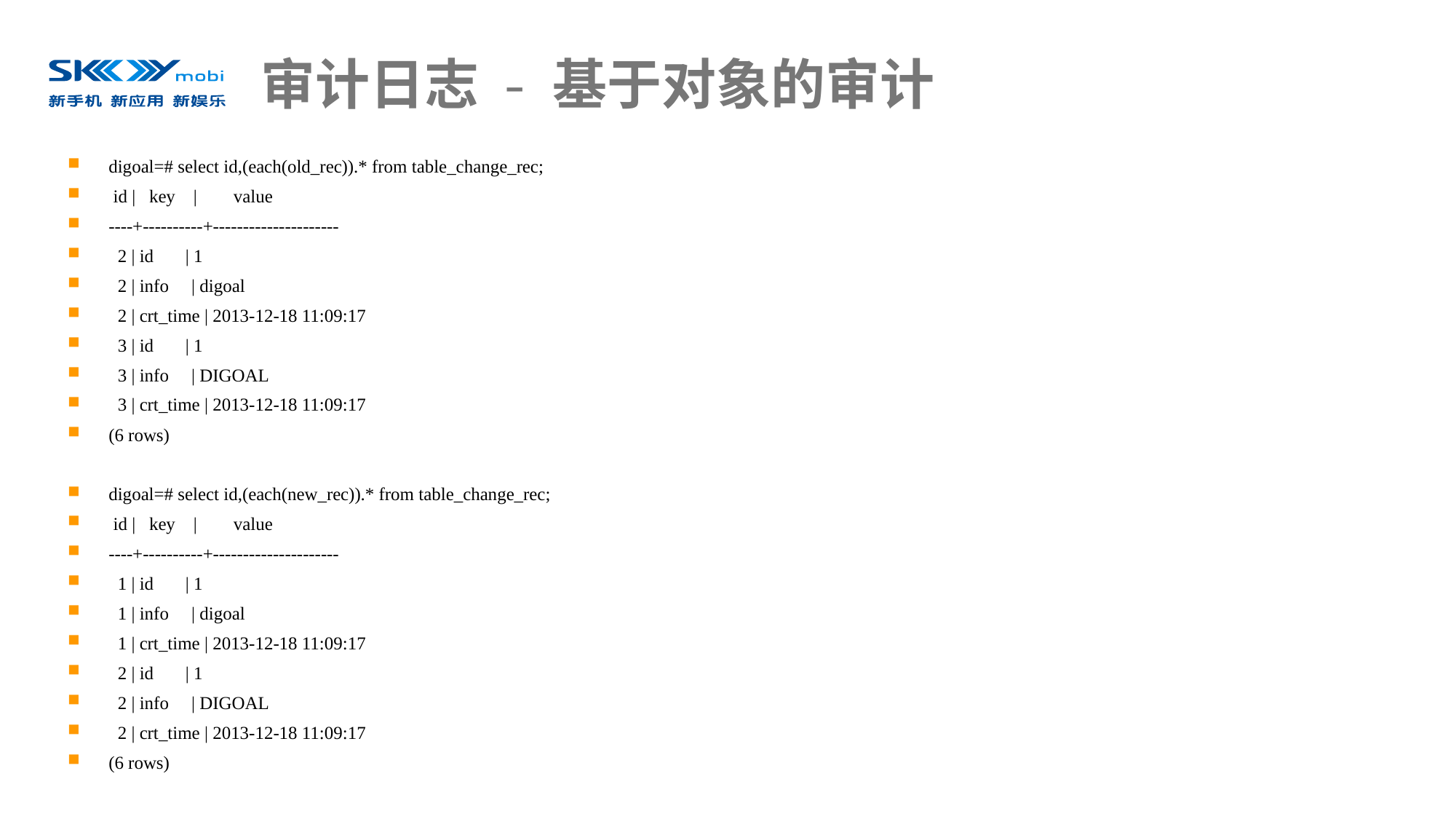

# 审计日志 - 基于对象的审计
digoal=# select id,(each(old_rec)).* from table_change_rec;
 id |   key    |        value
----+----------+---------------------
  2 | id       | 1
  2 | info     | digoal
  2 | crt_time | 2013-12-18 11:09:17
  3 | id       | 1
  3 | info     | DIGOAL
  3 | crt_time | 2013-12-18 11:09:17
(6 rows)

digoal=# select id,(each(new_rec)).* from table_change_rec;
 id |   key    |        value
----+----------+---------------------
  1 | id       | 1
  1 | info     | digoal
  1 | crt_time | 2013-12-18 11:09:17
  2 | id       | 1
  2 | info     | DIGOAL
  2 | crt_time | 2013-12-18 11:09:17
(6 rows)